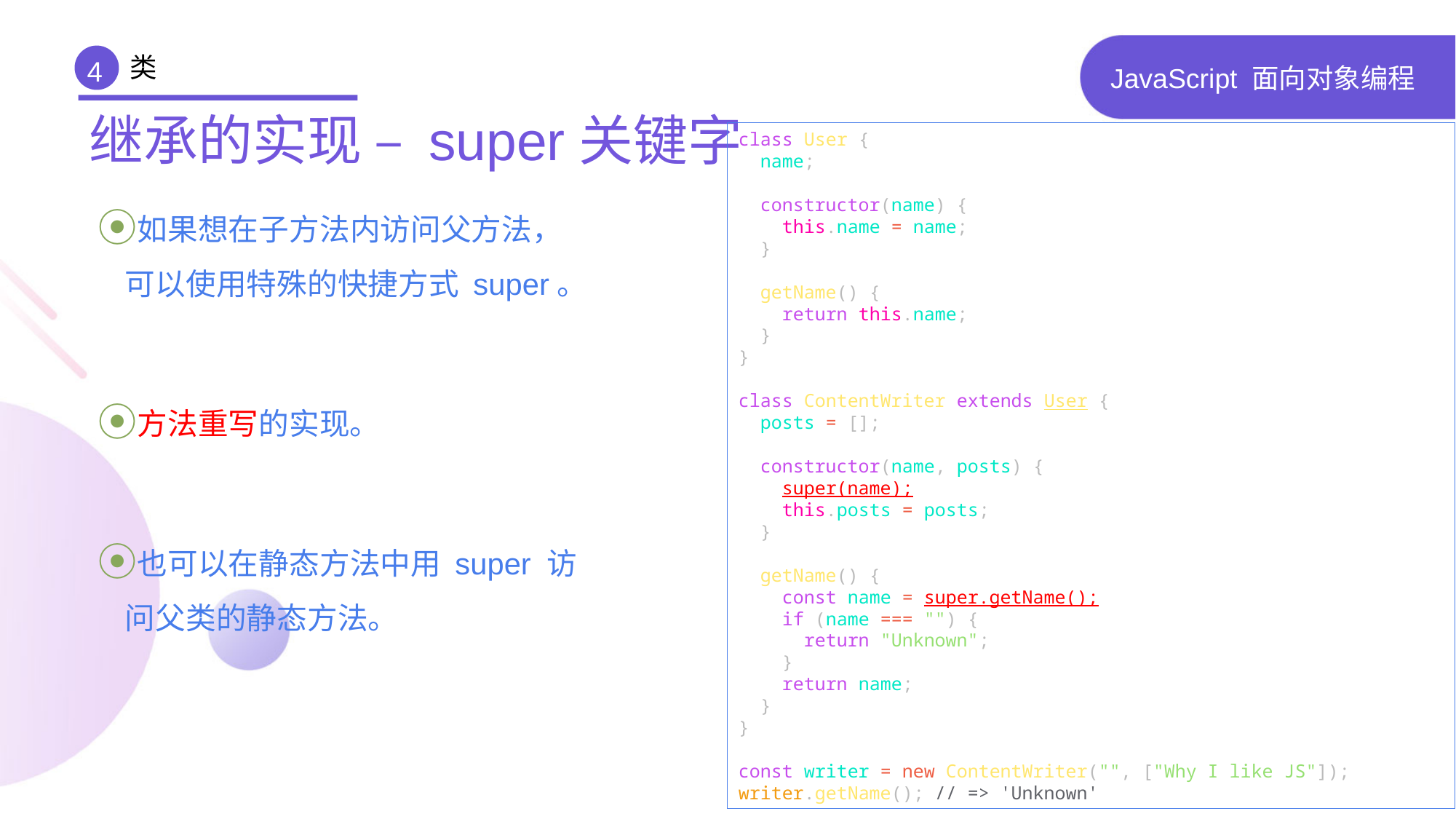

类
4
# JavaScript 面向对象编程
继承的实现 – super关键字
class User {
  name;
  constructor(name) {
    this.name = name;
  }
  getName() {
    return this.name;
  }
}
class ContentWriter extends User {
  posts = [];
  constructor(name, posts) {
    super(name);
    this.posts = posts;
  }
  getName() {
    const name = super.getName();
    if (name === "") {
      return "Unknown";
    }
    return name;
  }
}
const writer = new ContentWriter("", ["Why I like JS"]);
writer.getName(); // => 'Unknown'
如果想在子方法内访问父方法，可以使用特殊的快捷方式 super。

方法重写的实现。

也可以在静态方法中用 super 访问父类的静态方法。